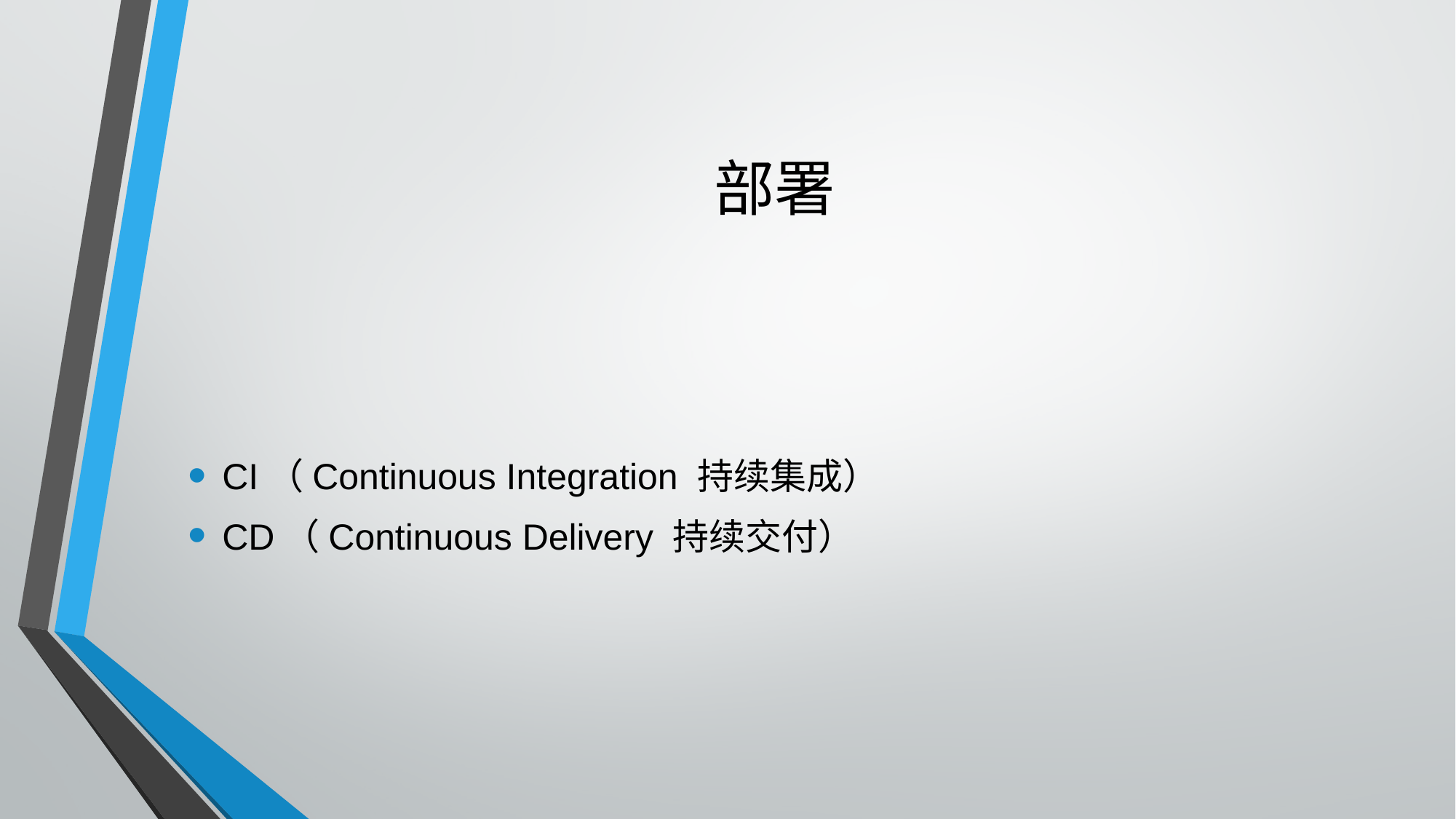

# 部署
CI（Continuous Integration 持续集成）
CD（Continuous Delivery 持续交付）